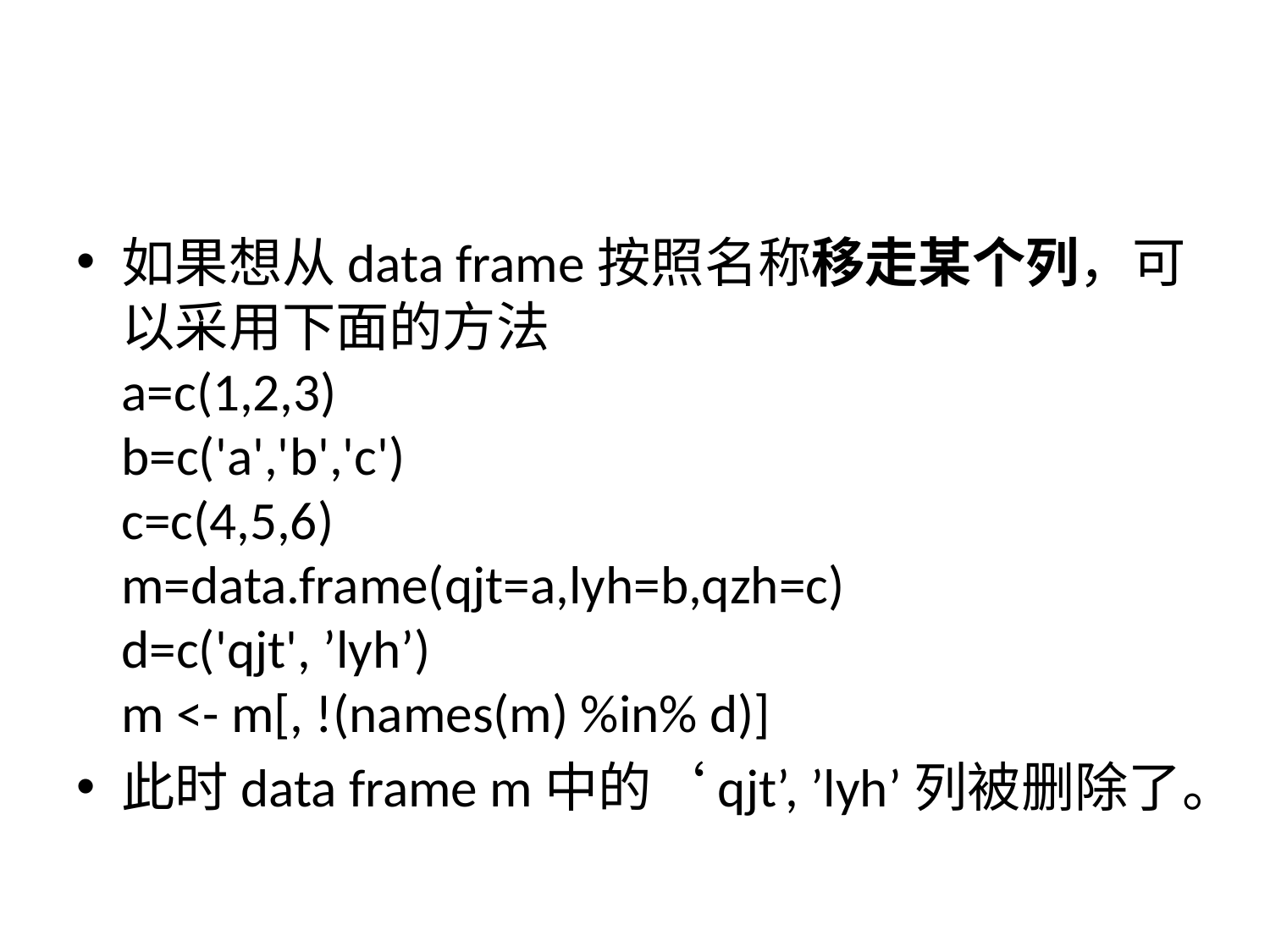

#
如果想从data frame按照名称移走某个列，可以采用下面的方法
a=c(1,2,3)
b=c('a','b','c')
c=c(4,5,6)
m=data.frame(qjt=a,lyh=b,qzh=c)
d=c('qjt', ’lyh’)
m <- m[, !(names(m) %in% d)]
此时data frame m中的‘qjt’, ’lyh’列被删除了。